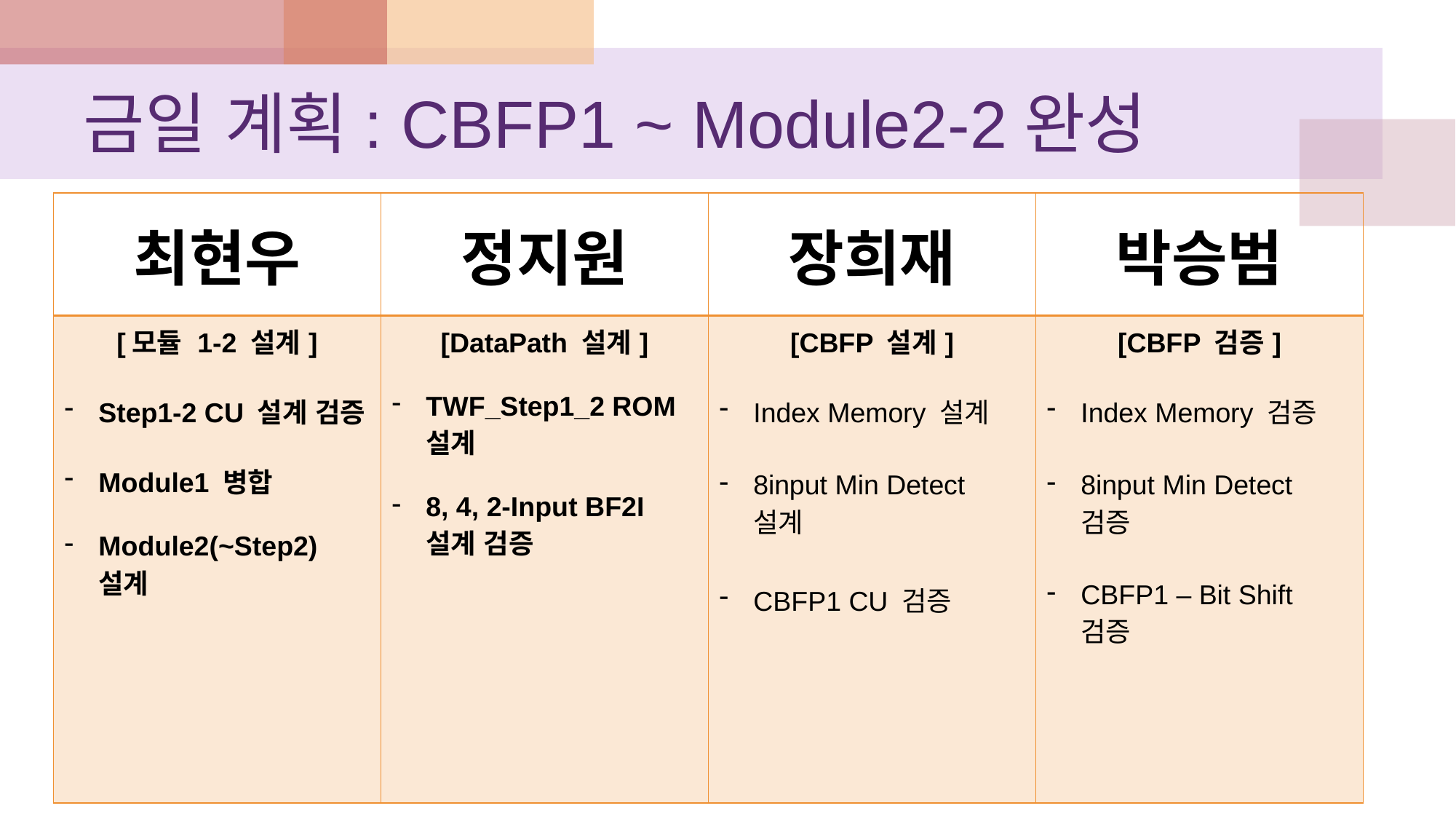

# 금일 계획: CBFP1 ~ Module2-2완성
| 최현우 | 정지원 | 장희재 | 박승범 |
| --- | --- | --- | --- |
| [모듈 1-2 설계] Step1-2 CU 설계 검증 Module1 병합 Module2(~Step2) 설계 | [DataPath 설계] TWF\_Step1\_2 ROM 설계 8, 4, 2-Input BF2I 설계 검증 | [CBFP 설계] Index Memory 설계 8input Min Detect 설계 CBFP1 CU 검증 | [CBFP 검증] Index Memory 검증 8input Min Detect 검증 CBFP1 – Bit Shift 검증 |